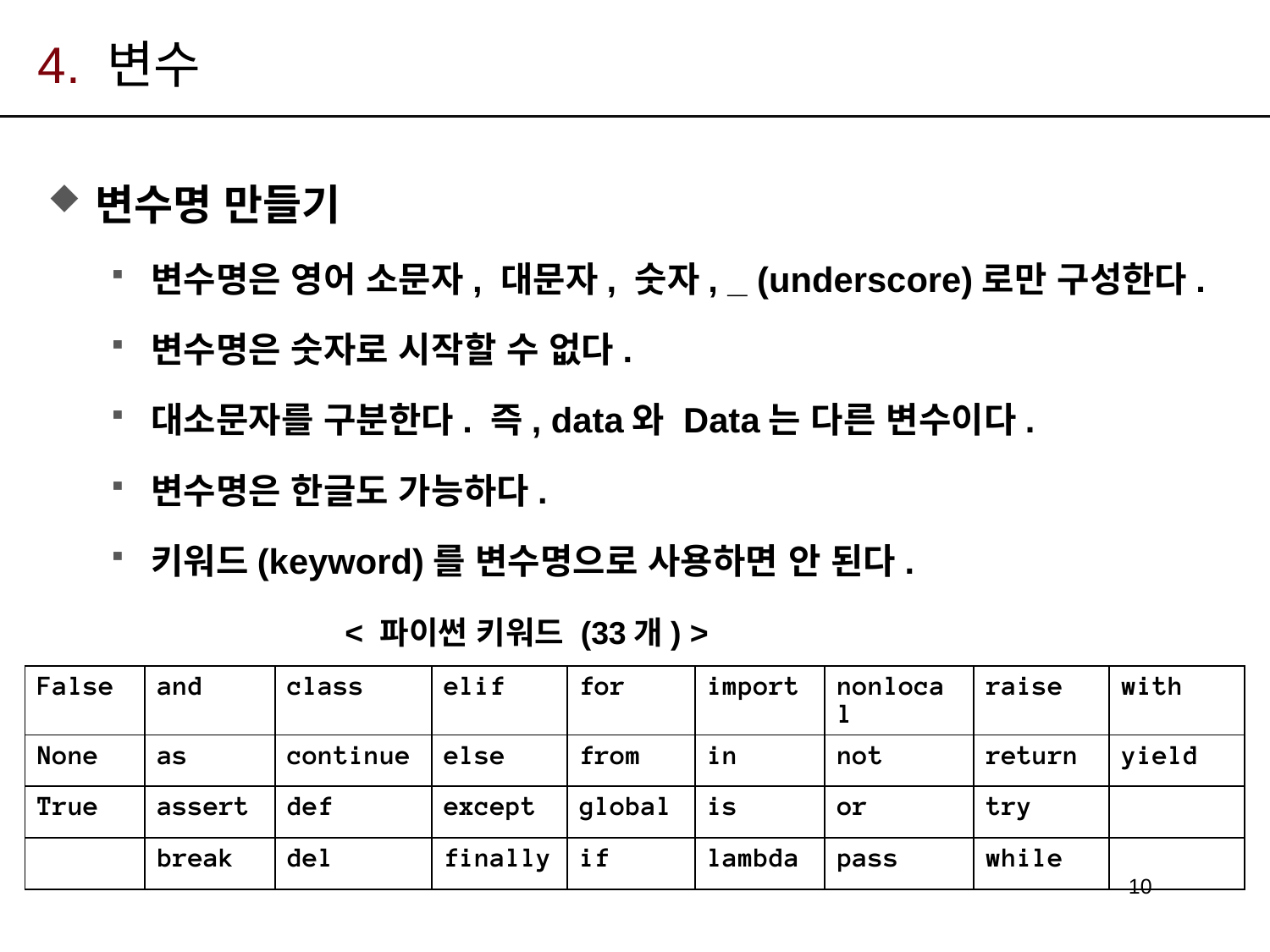

# 4. 변수
변수명 만들기
변수명은 영어 소문자, 대문자, 숫자, _ (underscore)로만 구성한다.
변수명은 숫자로 시작할 수 없다.
대소문자를 구분한다. 즉, data와 Data는 다른 변수이다.
변수명은 한글도 가능하다.
키워드(keyword)를 변수명으로 사용하면 안 된다.
                        < 파이썬 키워드 (33개) >
| False | and | class | elif | for | import | nonlocal | raise | with |
| --- | --- | --- | --- | --- | --- | --- | --- | --- |
| None | as | continue | else | from | in | not | return | yield |
| True | assert | def | except | global | is | or | try |  |
|  | break | del | finally | if | lambda | pass | while |  |
10